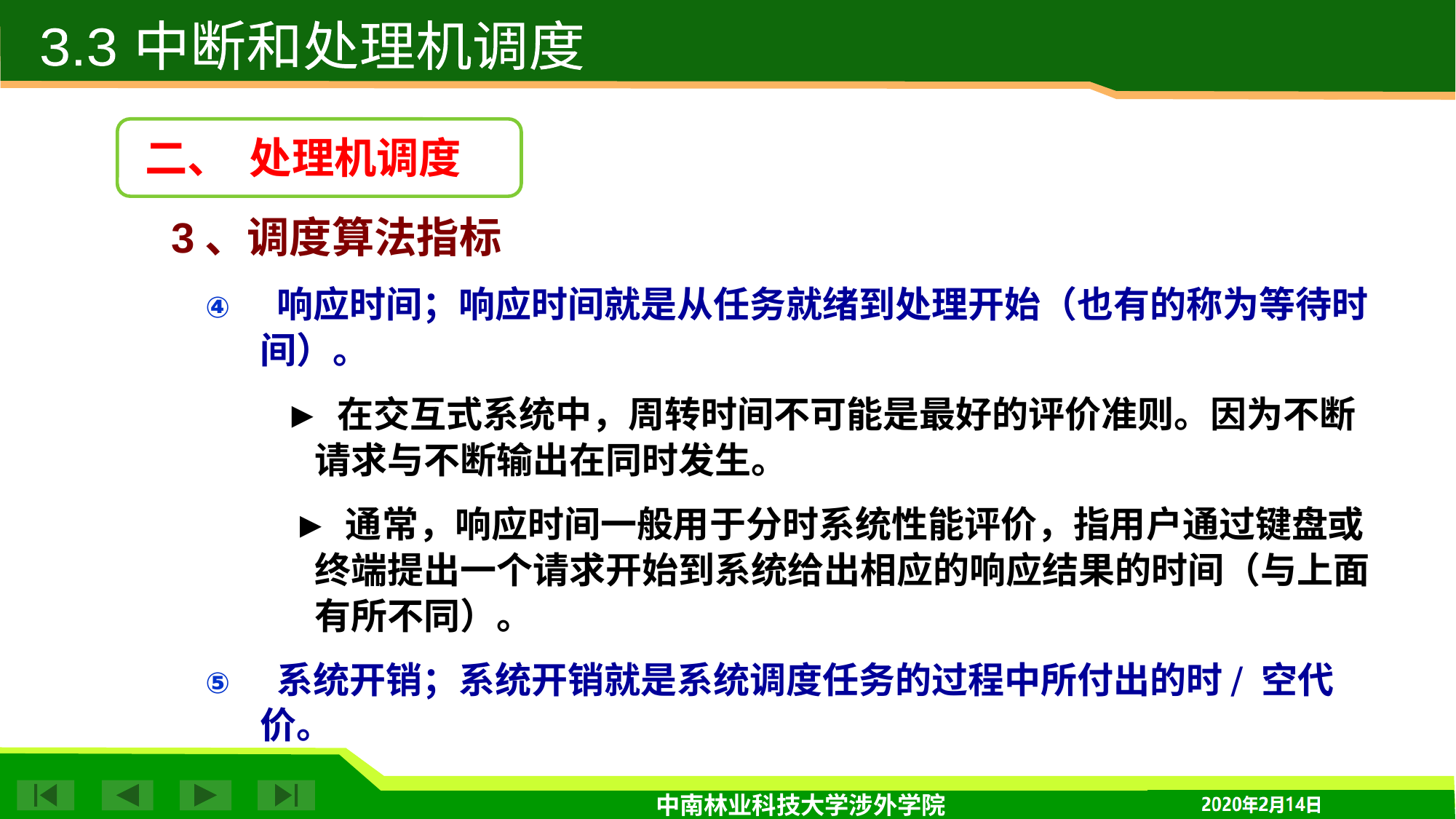

3.3 中断和处理机调度

二、  处理机调度
3、调度算法指标
 响应时间；响应时间就是从任务就绪到处理开始（也有的称为等待时间）。
   ► 在交互式系统中，周转时间不可能是最好的评价准则。因为不断请求与不断输出在同时发生。
    ► 通常，响应时间一般用于分时系统性能评价，指用户通过键盘或终端提出一个请求开始到系统给出相应的响应结果的时间（与上面有所不同）。
 系统开销；系统开销就是系统调度任务的过程中所付出的时/空代价。